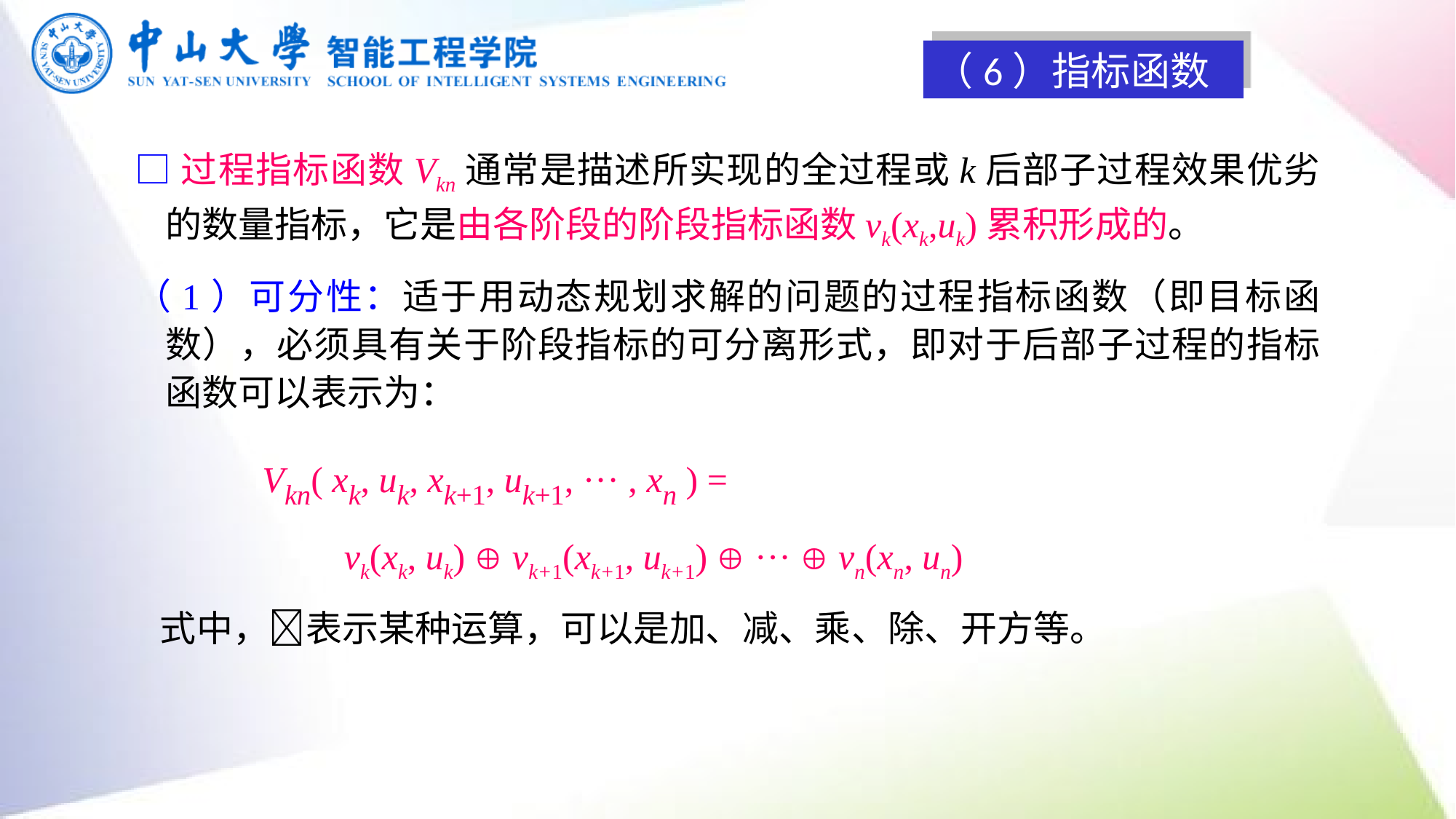

（6）指标函数
□过程指标函数Vkn通常是描述所实现的全过程或k后部子过程效果优劣的数量指标，它是由各阶段的阶段指标函数vk(xk,uk)累积形成的。
（1）可分性：适于用动态规划求解的问题的过程指标函数（即目标函数），必须具有关于阶段指标的可分离形式，即对于后部子过程的指标函数可以表示为：
              Vkn( xk, uk, xk+1, uk+1, ··· , xn ) =
                       vk(xk, uk) ⊕ vk+1(xk+1, uk+1) ⊕ ··· ⊕ vn(xn, un)
  式中，⊕表示某种运算，可以是加、减、乘、除、开方等。